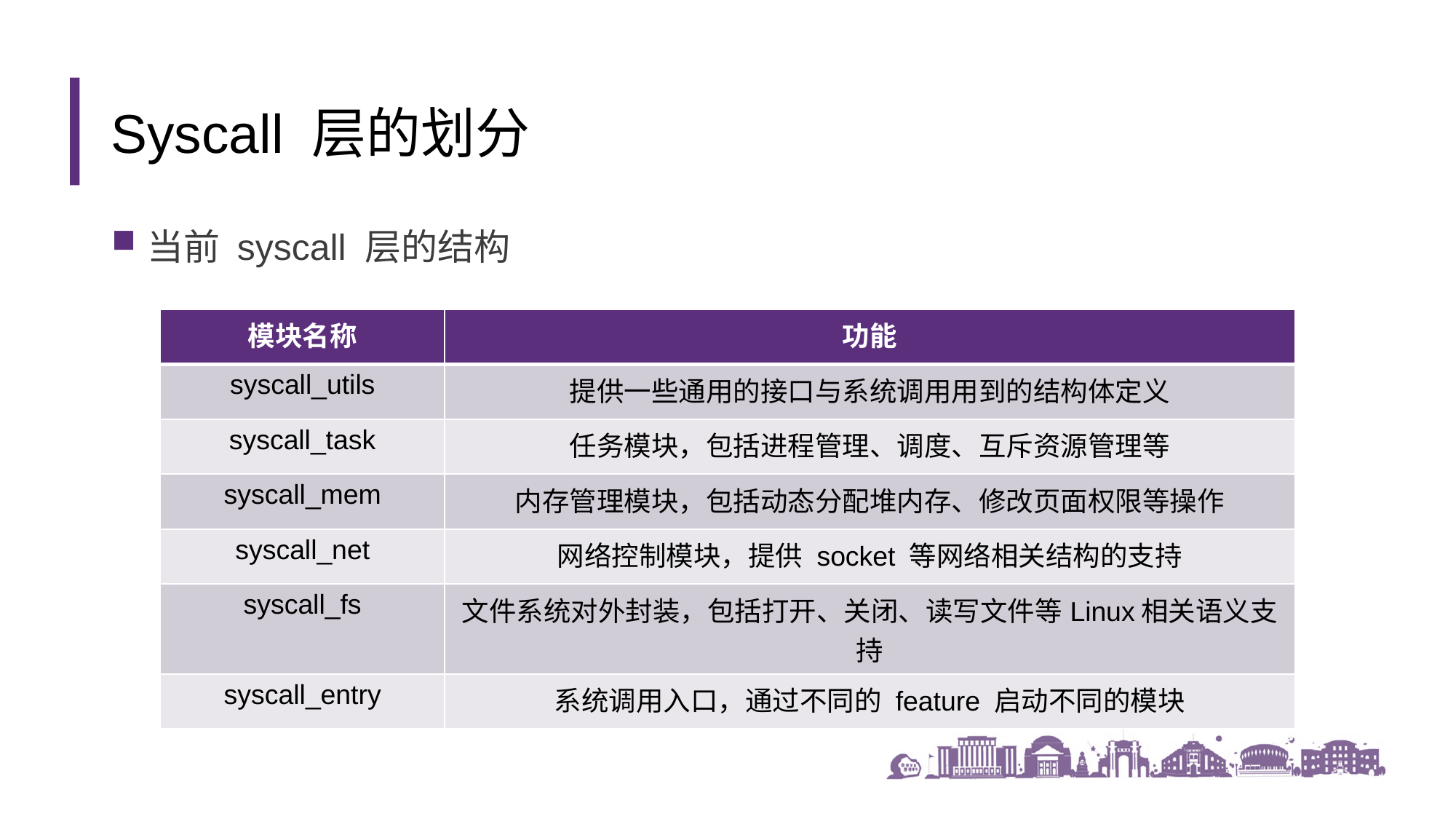

Syscall 层的划分
当前 syscall 层的结构

| 模块名称 | 功能 |
| --- | --- |
| syscall\_utils | 提供一些通用的接口与系统调用用到的结构体定义 |
| syscall\_task | 任务模块，包括进程管理、调度、互斥资源管理等 |
| syscall\_mem | 内存管理模块，包括动态分配堆内存、修改页面权限等操作 |
| syscall\_net | 网络控制模块，提供 socket 等网络相关结构的支持 |
| syscall\_fs | 文件系统对外封装，包括打开、关闭、读写文件等Linux相关语义支持 |
| syscall\_entry | 系统调用入口，通过不同的 feature 启动不同的模块 |